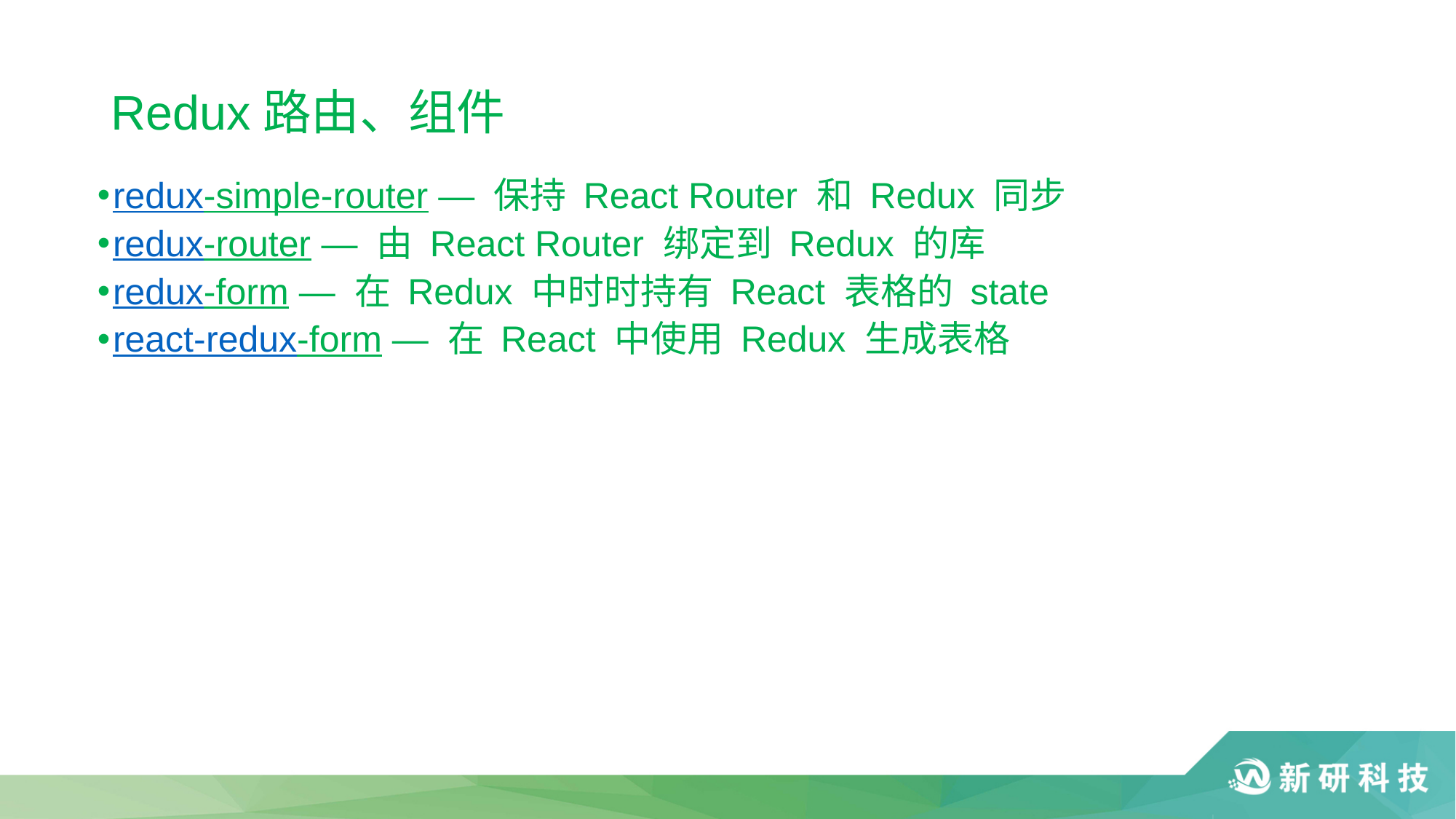

# Redux路由、组件
redux-simple-router — 保持 React Router 和 Redux 同步
redux-router — 由 React Router 绑定到 Redux 的库
redux-form — 在 Redux 中时时持有 React 表格的 state
react-redux-form — 在 React 中使用 Redux 生成表格